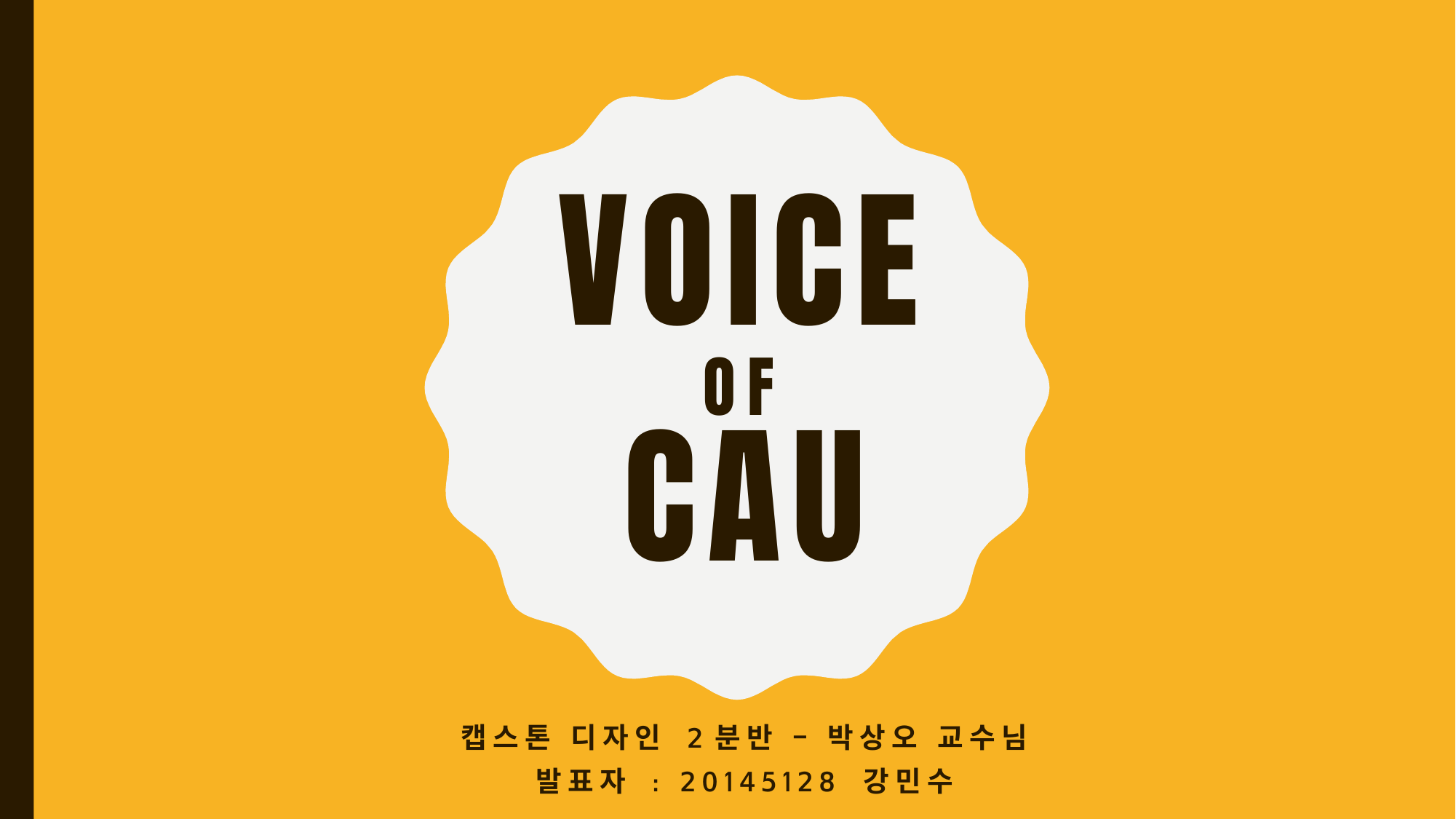

# Voice of cau
캡스톤 디자인 2분반 – 박상오 교수님
발표자 : 20145128 강민수